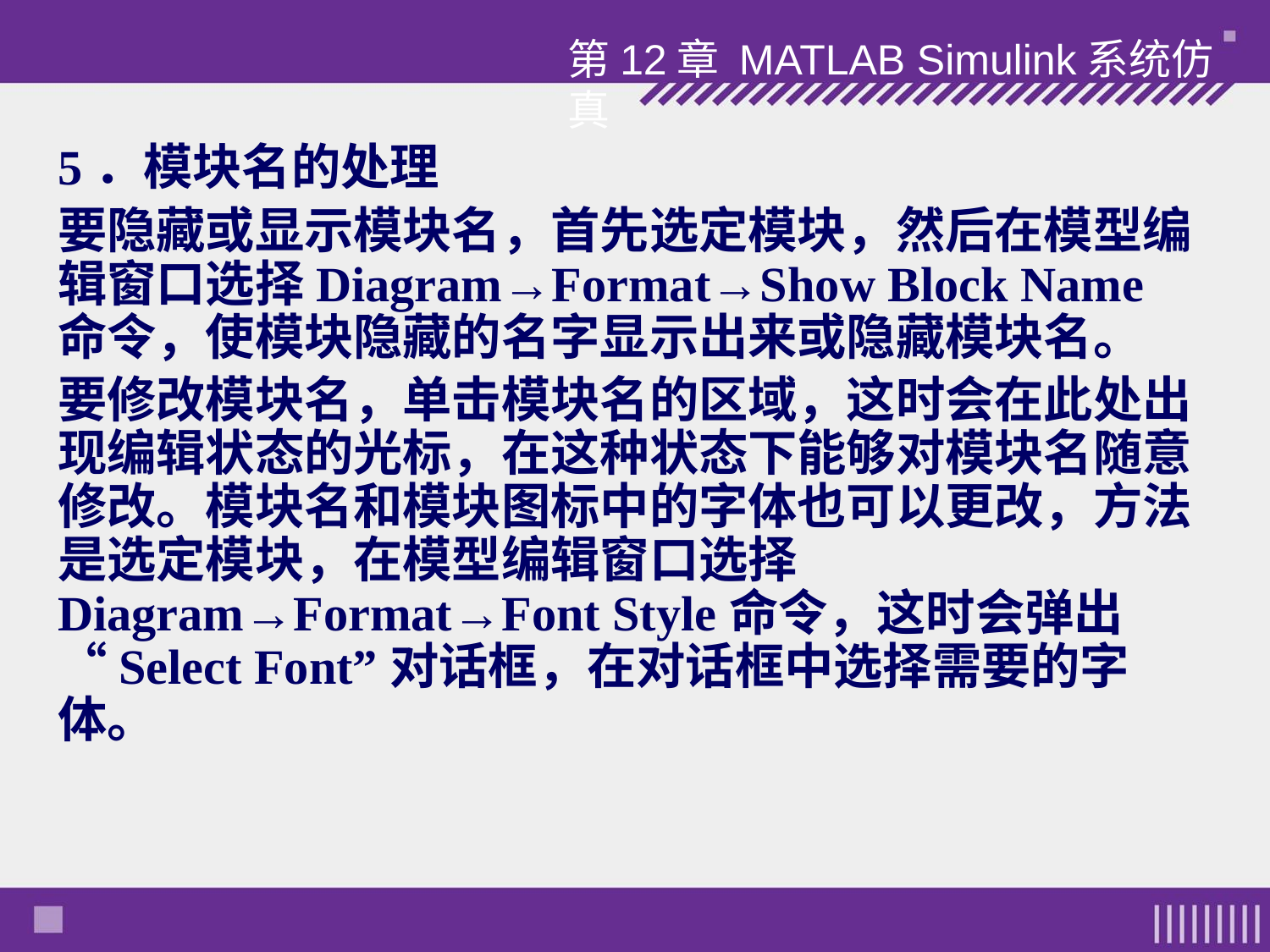

第12章 MATLAB Simulink系统仿真
5．模块名的处理
要隐藏或显示模块名，首先选定模块，然后在模型编辑窗口选择Diagram→Format→Show Block Name命令，使模块隐藏的名字显示出来或隐藏模块名。
要修改模块名，单击模块名的区域，这时会在此处出现编辑状态的光标，在这种状态下能够对模块名随意修改。模块名和模块图标中的字体也可以更改，方法是选定模块，在模型编辑窗口选择Diagram→Format→Font Style命令，这时会弹出“Select Font”对话框，在对话框中选择需要的字体。